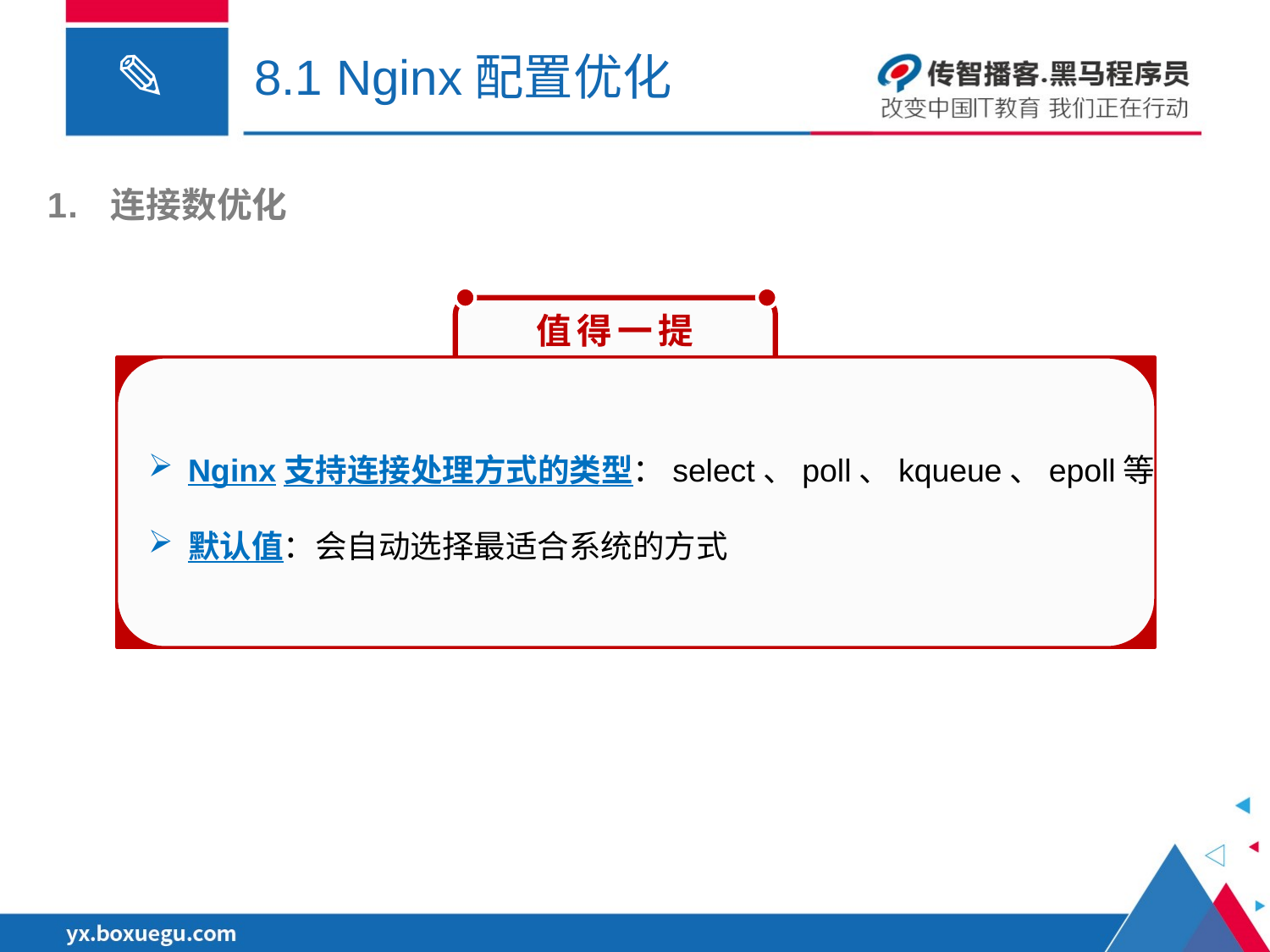

# 8.1 Nginx配置优化
连接数优化

值得一提

Nginx支持连接处理方式的类型：select、poll、kqueue、epoll等
默认值：会自动选择最适合系统的方式